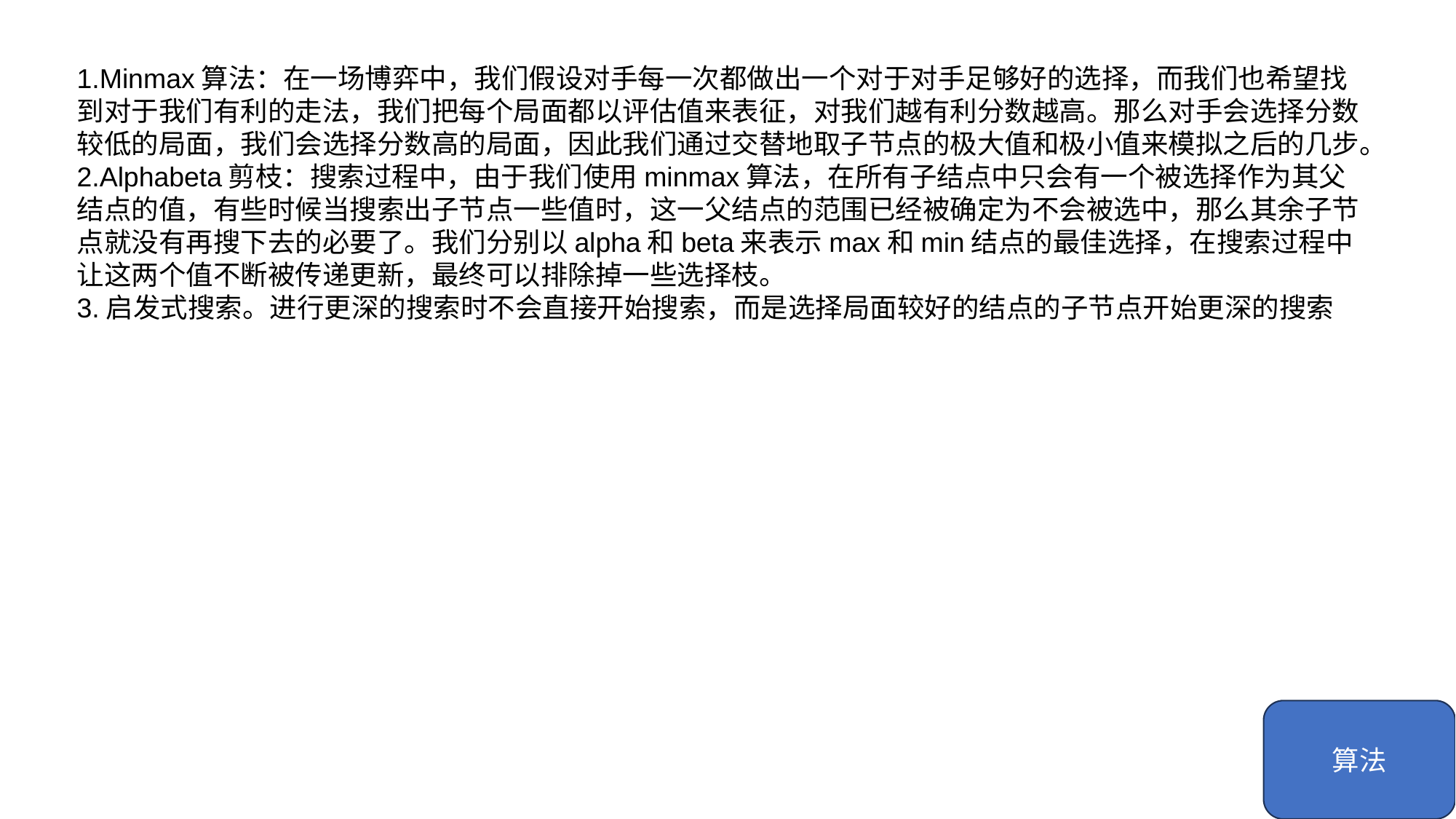

1.Minmax算法：在一场博弈中，我们假设对手每一次都做出一个对于对手足够好的选择，而我们也希望找到对于我们有利的走法，我们把每个局面都以评估值来表征，对我们越有利分数越高。那么对手会选择分数较低的局面，我们会选择分数高的局面，因此我们通过交替地取子节点的极大值和极小值来模拟之后的几步。
2.Alphabeta剪枝：搜索过程中，由于我们使用minmax算法，在所有子结点中只会有一个被选择作为其父结点的值，有些时候当搜索出子节点一些值时，这一父结点的范围已经被确定为不会被选中，那么其余子节点就没有再搜下去的必要了。我们分别以alpha和beta来表示max和min结点的最佳选择，在搜索过程中让这两个值不断被传递更新，最终可以排除掉一些选择枝。
3.启发式搜索。进行更深的搜索时不会直接开始搜索，而是选择局面较好的结点的子节点开始更深的搜索
算法